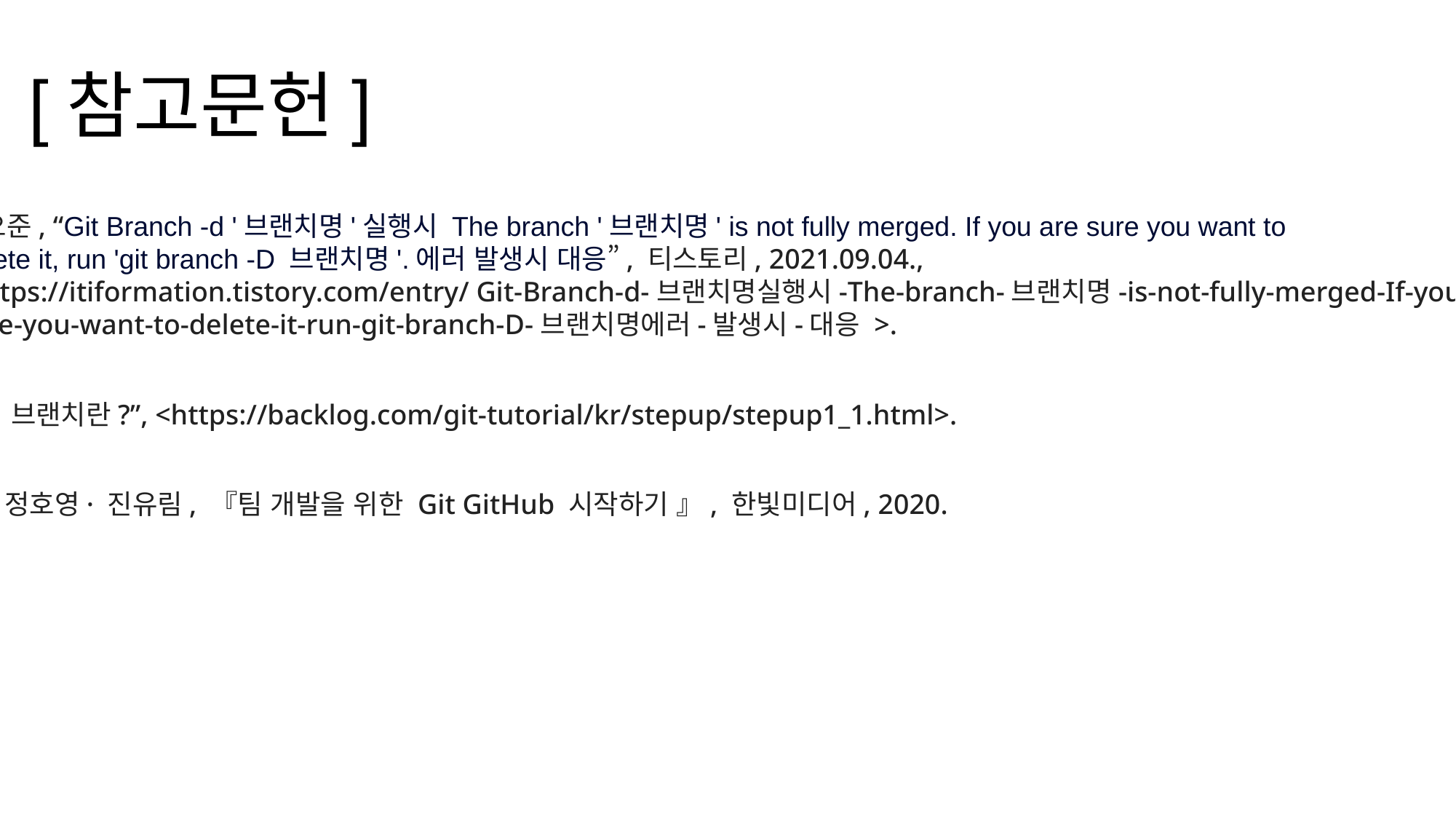

[참고문헌]
지오준, “Git Branch -d '브랜치명'실행시 The branch '브랜치명' is not fully merged. If you are sure you want to
delete it, run 'git branch -D 브랜치명'.에러 발생시 대응”, 티스토리, 2021.09.04.,
<https://itiformation.tistory.com/entry/ Git-Branch-d-브랜치명실행시-The-branch-브랜치명-is-not-fully-merged-If-you-are-
sure-you-want-to-delete-it-run-git-branch-D-브랜치명에러-발생시-대응 >.
“브랜치란?”, <https://backlog.com/git-tutorial/kr/stepup/stepup1_1.html>.
정호영· 진유림, 『팀 개발을 위한 Git GitHub 시작하기 』, 한빛미디어, 2020.